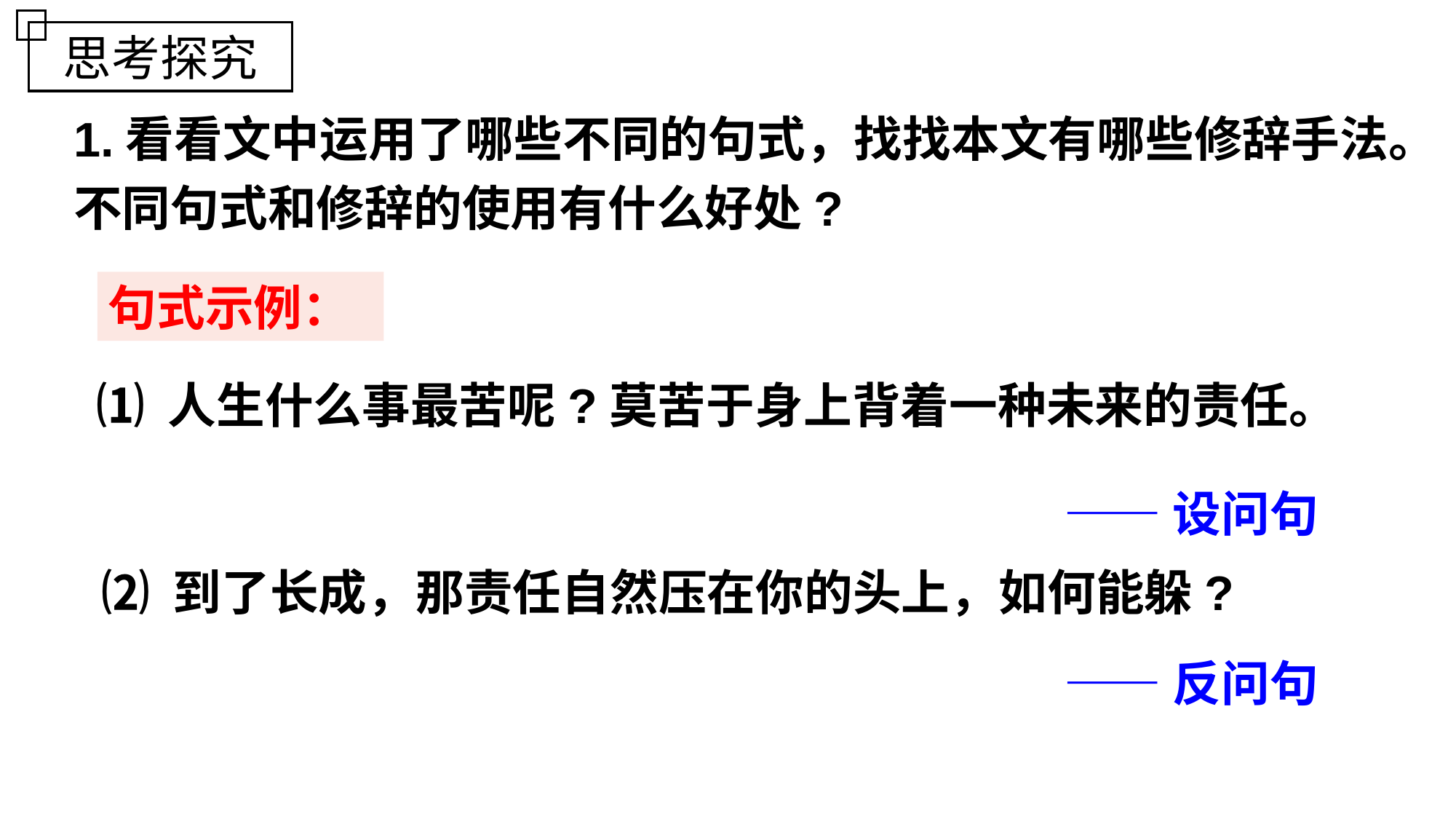

思考探究
1.看看文中运用了哪些不同的句式，找找本文有哪些修辞手法。不同句式和修辞的使用有什么好处?
句式示例：
⑴ 人生什么事最苦呢?莫苦于身上背着一种未来的责任。
——设问句
⑵ 到了长成，那责任自然压在你的头上，如何能躲?
——反问句